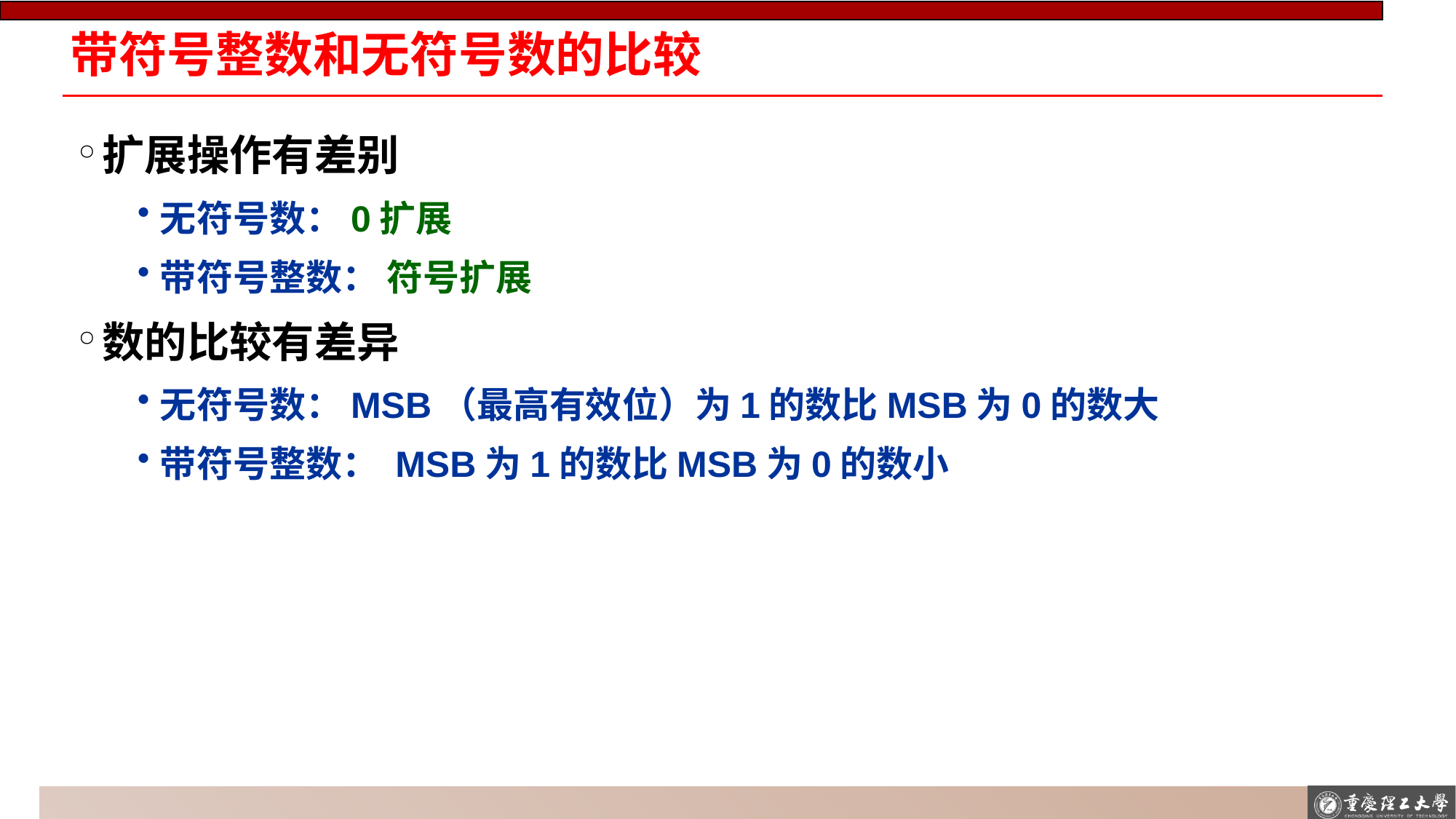

# 带符号整数和无符号数的比较
扩展操作有差别
无符号数：0扩展
带符号整数： 符号扩展
数的比较有差异
无符号数：MSB（最高有效位）为1的数比MSB为0的数大
带符号整数： MSB为1的数比MSB为0的数小